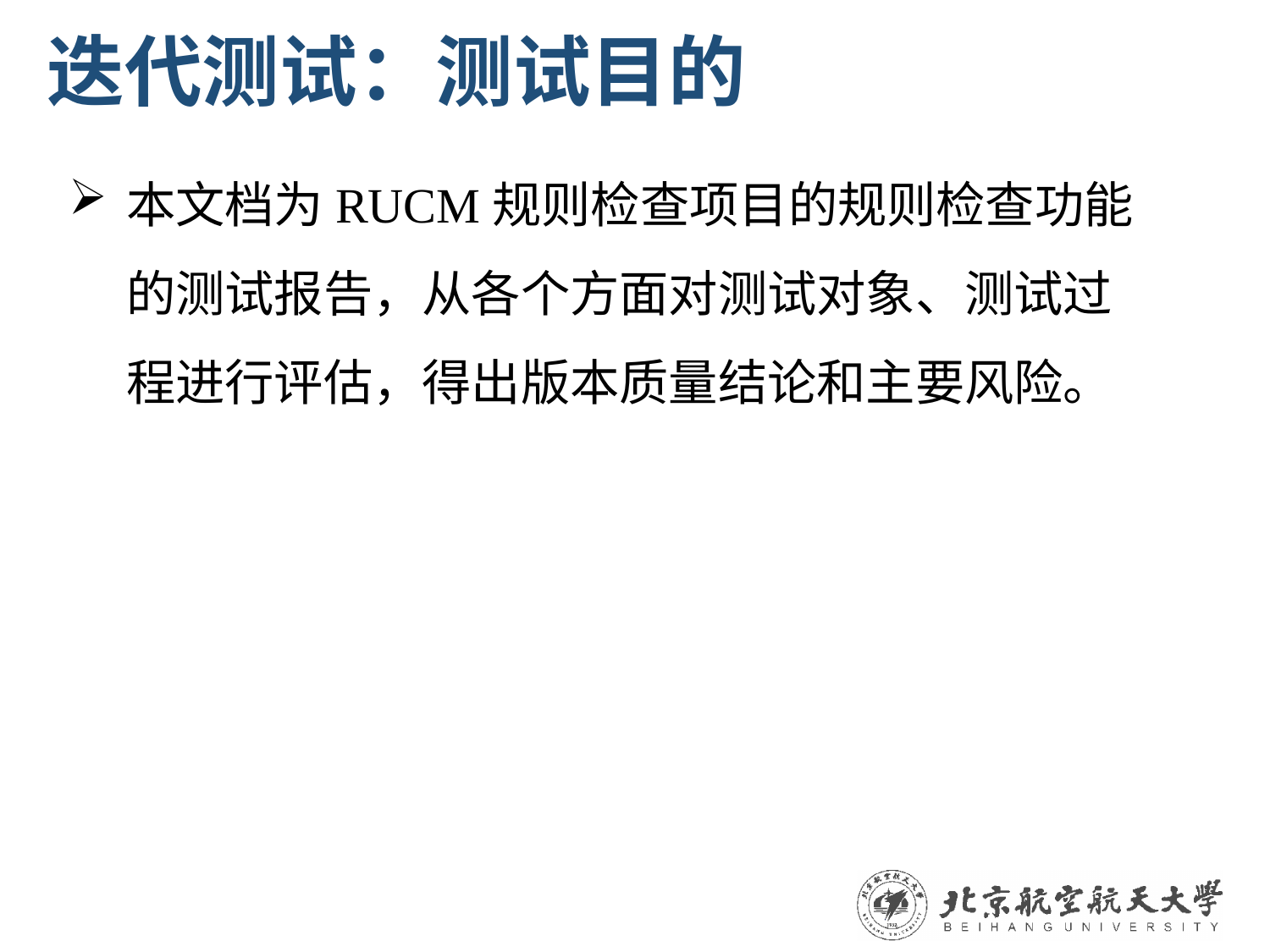

# 迭代测试：测试目的
本文档为RUCM规则检查项目的规则检查功能的测试报告，从各个方面对测试对象、测试过程进行评估，得出版本质量结论和主要风险。